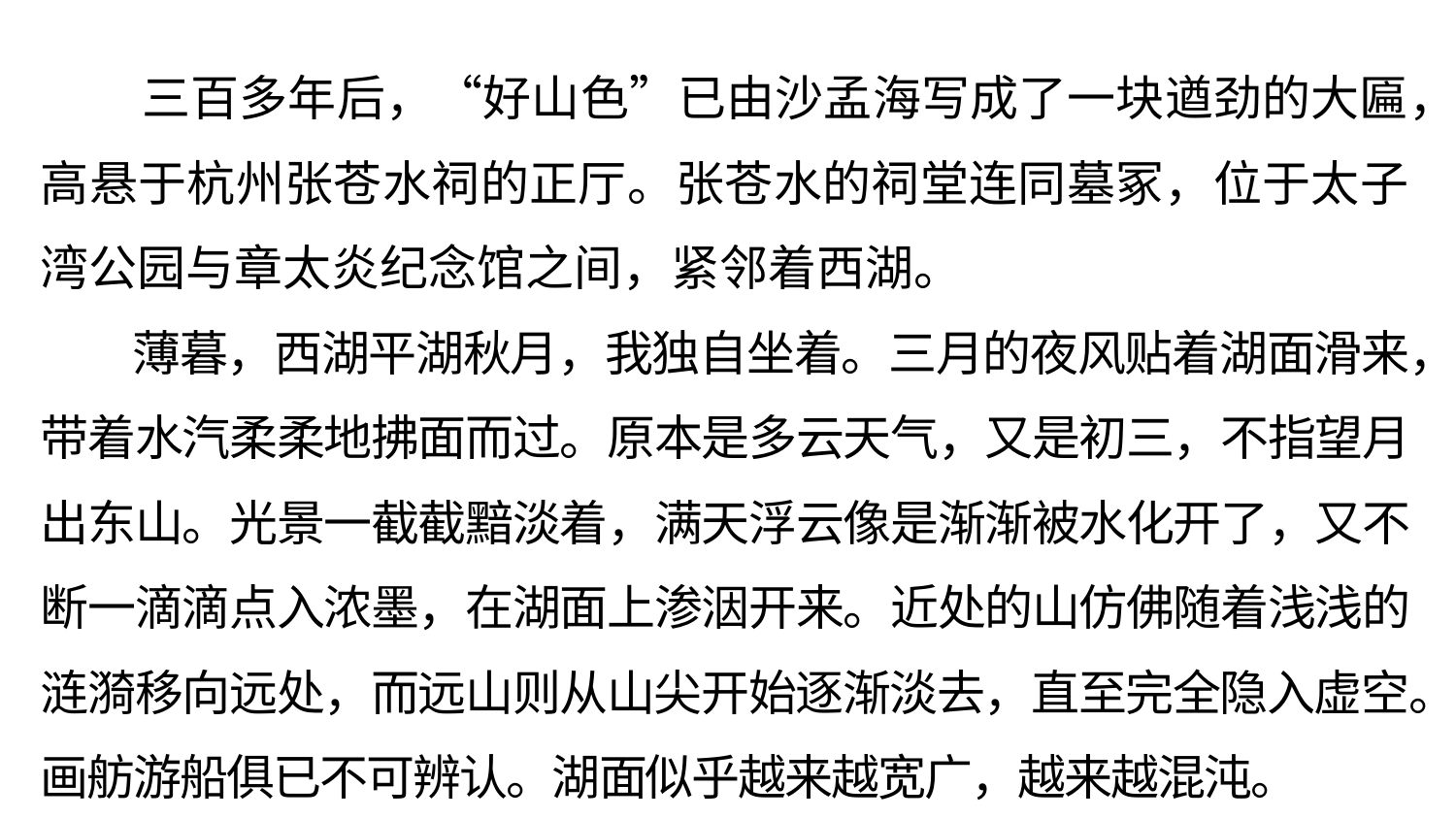

三百多年后，“好山色”已由沙孟海写成了一块遒劲的大匾，高悬于杭州张苍水祠的正厅。张苍水的祠堂连同墓冢，位于太子湾公园与章太炎纪念馆之间，紧邻着西湖。
        薄暮，西湖平湖秋月，我独自坐着。三月的夜风贴着湖面滑来，带着水汽柔柔地拂面而过。原本是多云天气，又是初三，不指望月出东山。光景一截截黯淡着，满天浮云像是渐渐被水化开了，又不断一滴滴点入浓墨，在湖面上渗洇开来。近处的山仿佛随着浅浅的涟漪移向远处，而远山则从山尖开始逐渐淡去，直至完全隐入虚空。画舫游船俱已不可辨认。湖面似乎越来越宽广，越来越混沌。